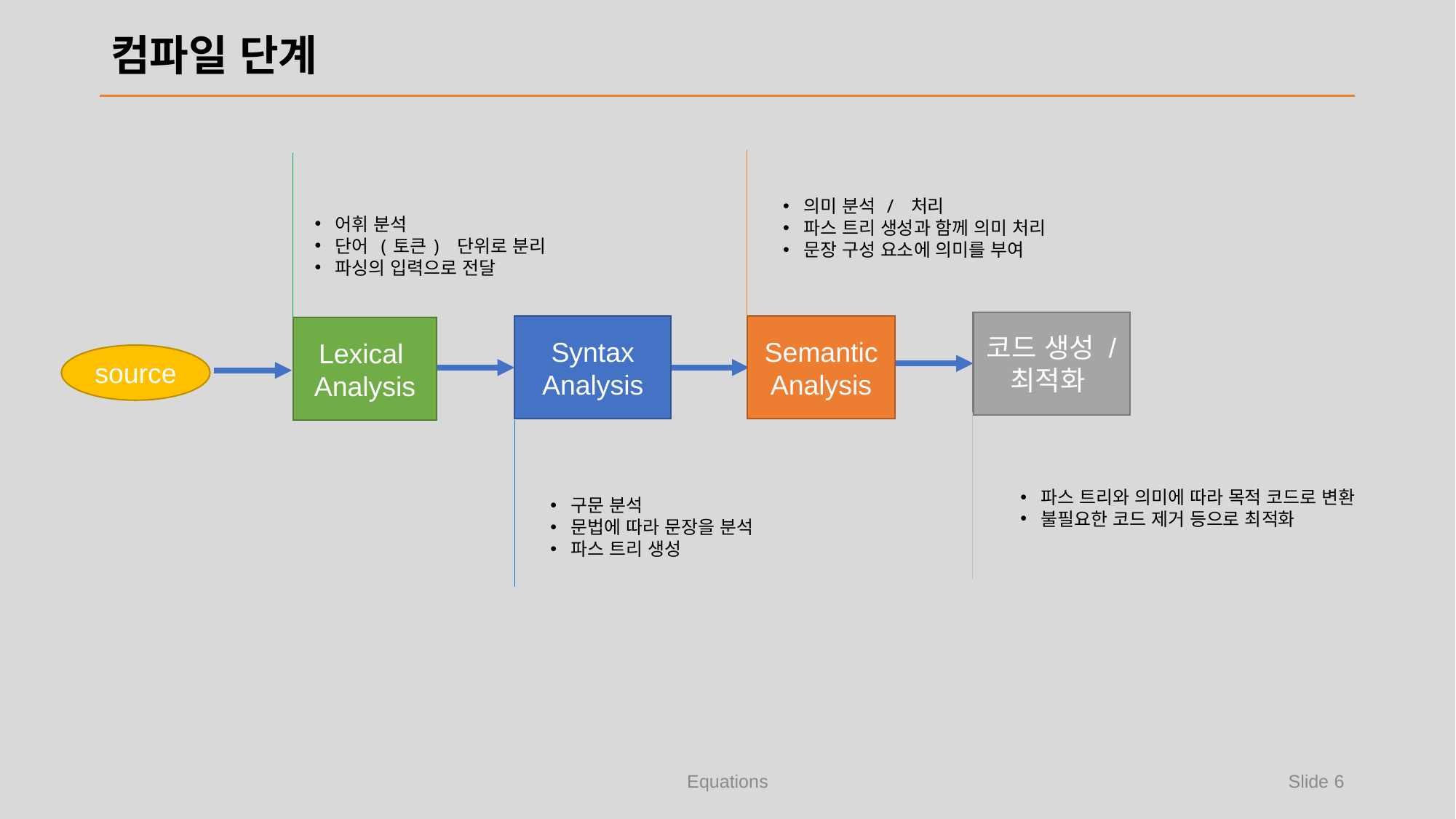

# 컴파일 단계
의미 분석 / 처리
파스 트리 생성과 함께 의미 처리
문장 구성 요소에 의미를 부여
Semantic Analysis
어휘 분석
단어 (토큰) 단위로 분리
파싱의 입력으로 전달
Lexical
Analysis
코드 생성 / 최적화
파스 트리와 의미에 따라 목적 코드로 변환
불필요한 코드 제거 등으로 최적화
Syntax
Analysis
구문 분석
문법에 따라 문장을 분석
파스 트리 생성
source
Equations
Slide 6